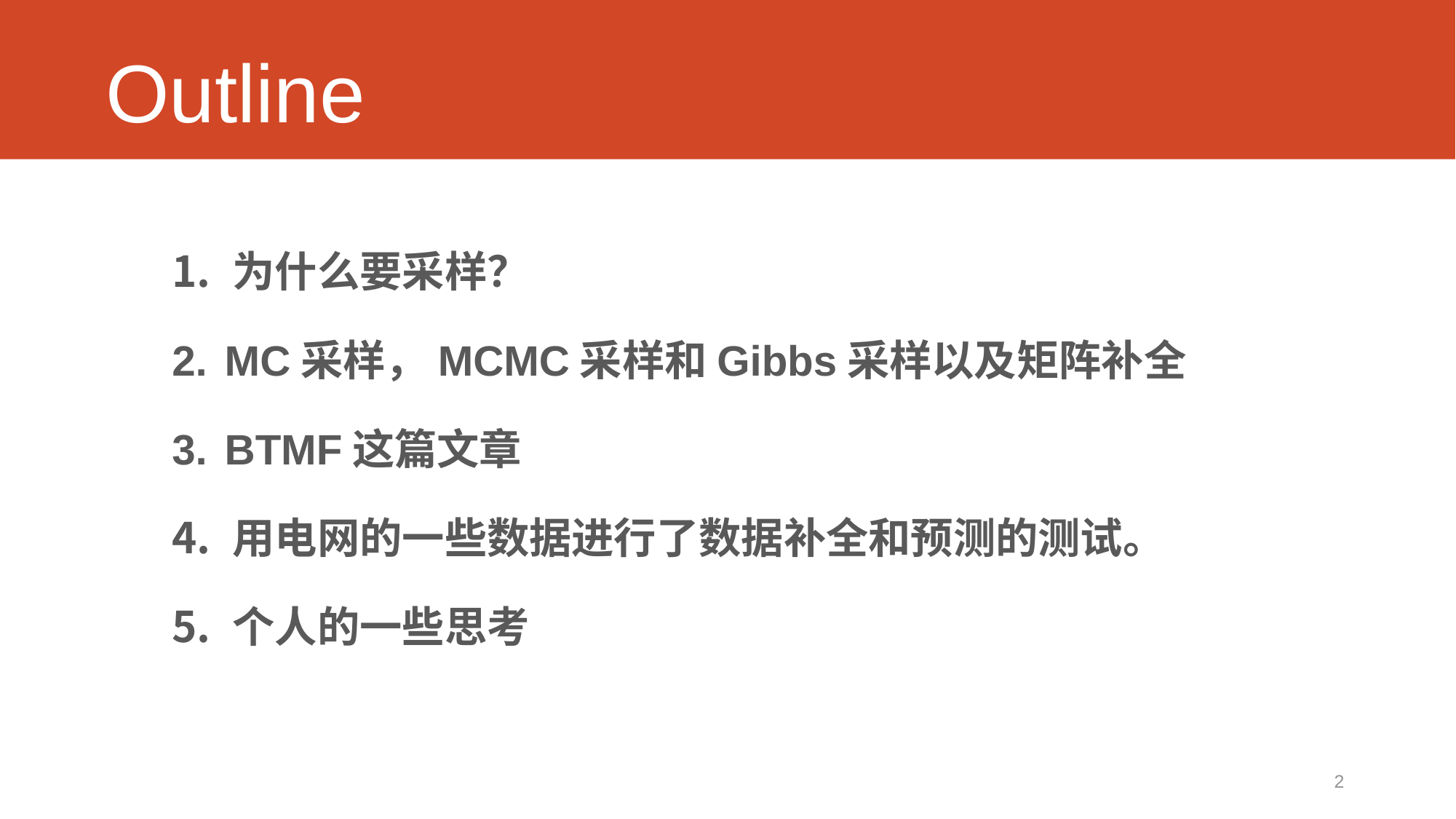

# Outline
 为什么要采样？
 MC采样，MCMC采样和Gibbs采样以及矩阵补全
 BTMF这篇文章
 用电网的一些数据进行了数据补全和预测的测试。
 个人的一些思考
2